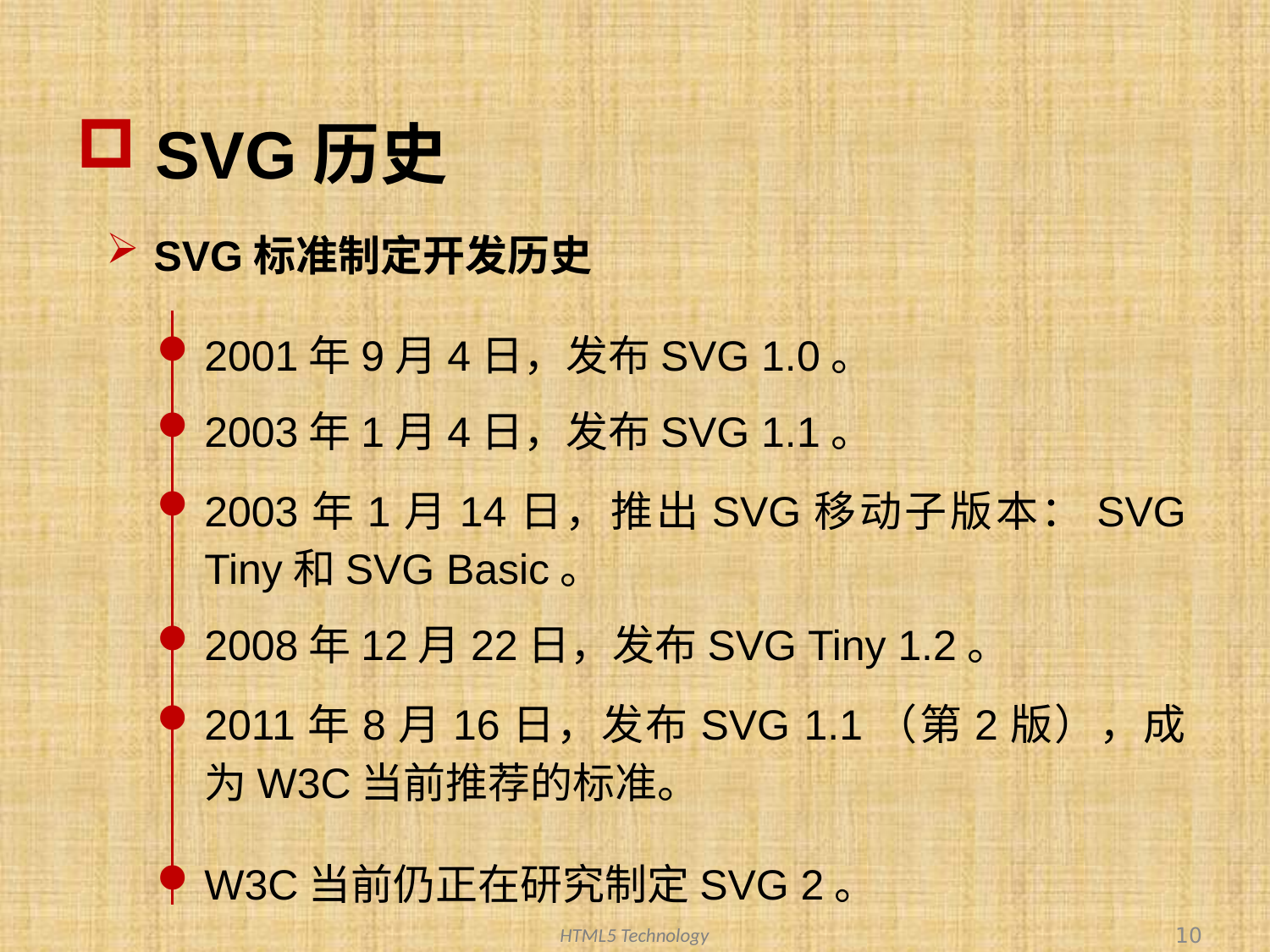

# SVG历史
SVG标准制定开发历史
2001年9月4日，发布SVG 1.0。
2003年1月4日，发布SVG 1.1。

2003年1月14日，推出SVG移动子版本：SVG Tiny和SVG Basic。
2008年12月22日，发布SVG Tiny 1.2。

2011年8月16日，发布SVG 1.1（第2版），成为W3C当前推荐的标准。
W3C当前仍正在研究制定SVG 2。
10
HTML5 Technology